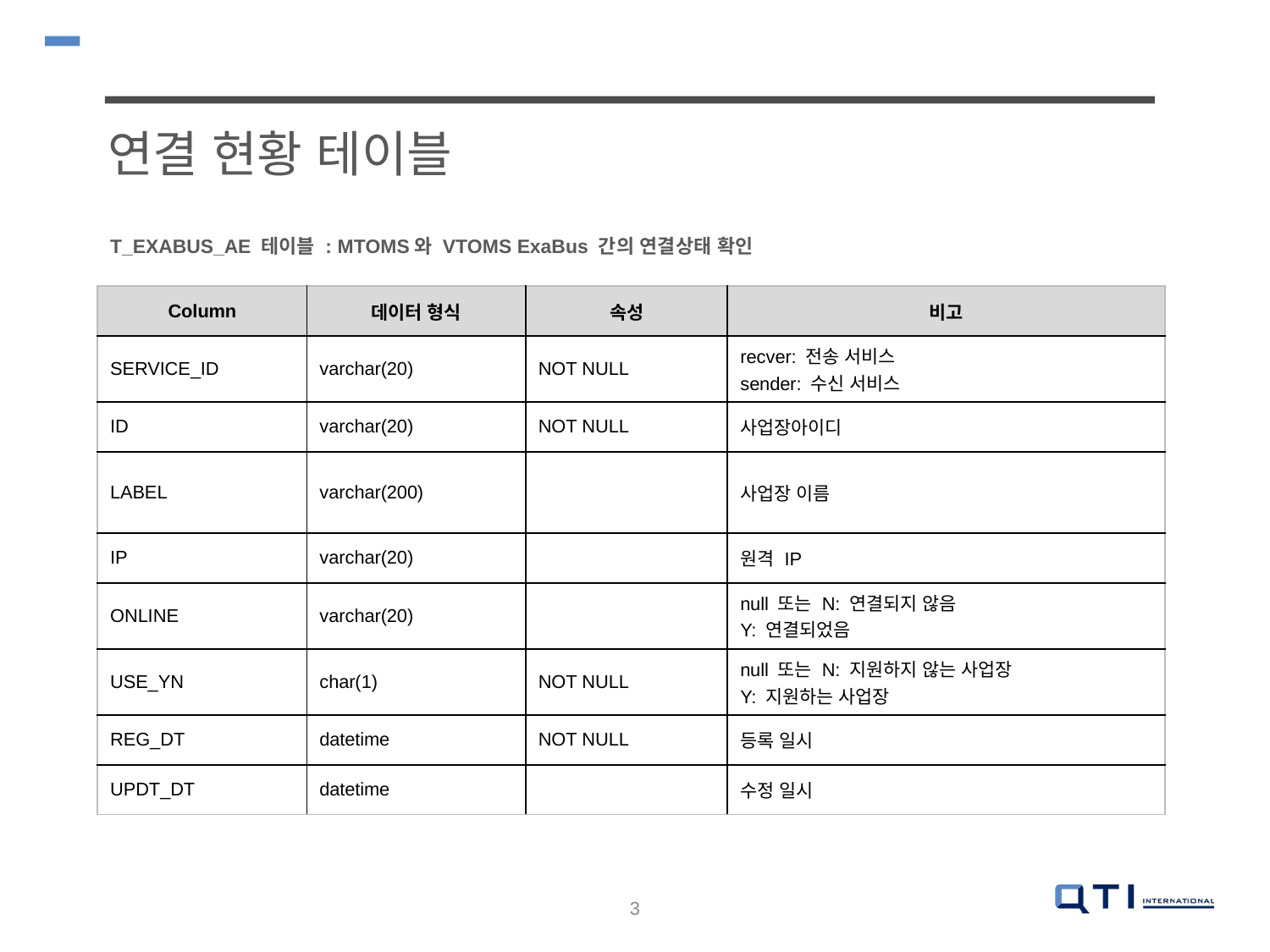

연결 현황 테이블
T_EXABUS_AE 테이블 : MTOMS와 VTOMS ExaBus 간의 연결상태 확인
| Column | 데이터 형식 | 속성 | 비고 |
| --- | --- | --- | --- |
| SERVICE\_ID | varchar(20) | NOT NULL | recver: 전송 서비스 sender: 수신 서비스 |
| ID | varchar(20) | NOT NULL | 사업장아이디 |
| LABEL | varchar(200) |  | 사업장 이름 |
| IP | varchar(20) |  | 원격 IP |
| ONLINE | varchar(20) |  | null 또는 N: 연결되지 않음 Y: 연결되었음 |
| USE\_YN | char(1) | NOT NULL | null 또는 N: 지원하지 않는 사업장 Y: 지원하는 사업장 |
| REG\_DT | datetime | NOT NULL | 등록 일시 |
| UPDT\_DT | datetime |  | 수정 일시 |
3